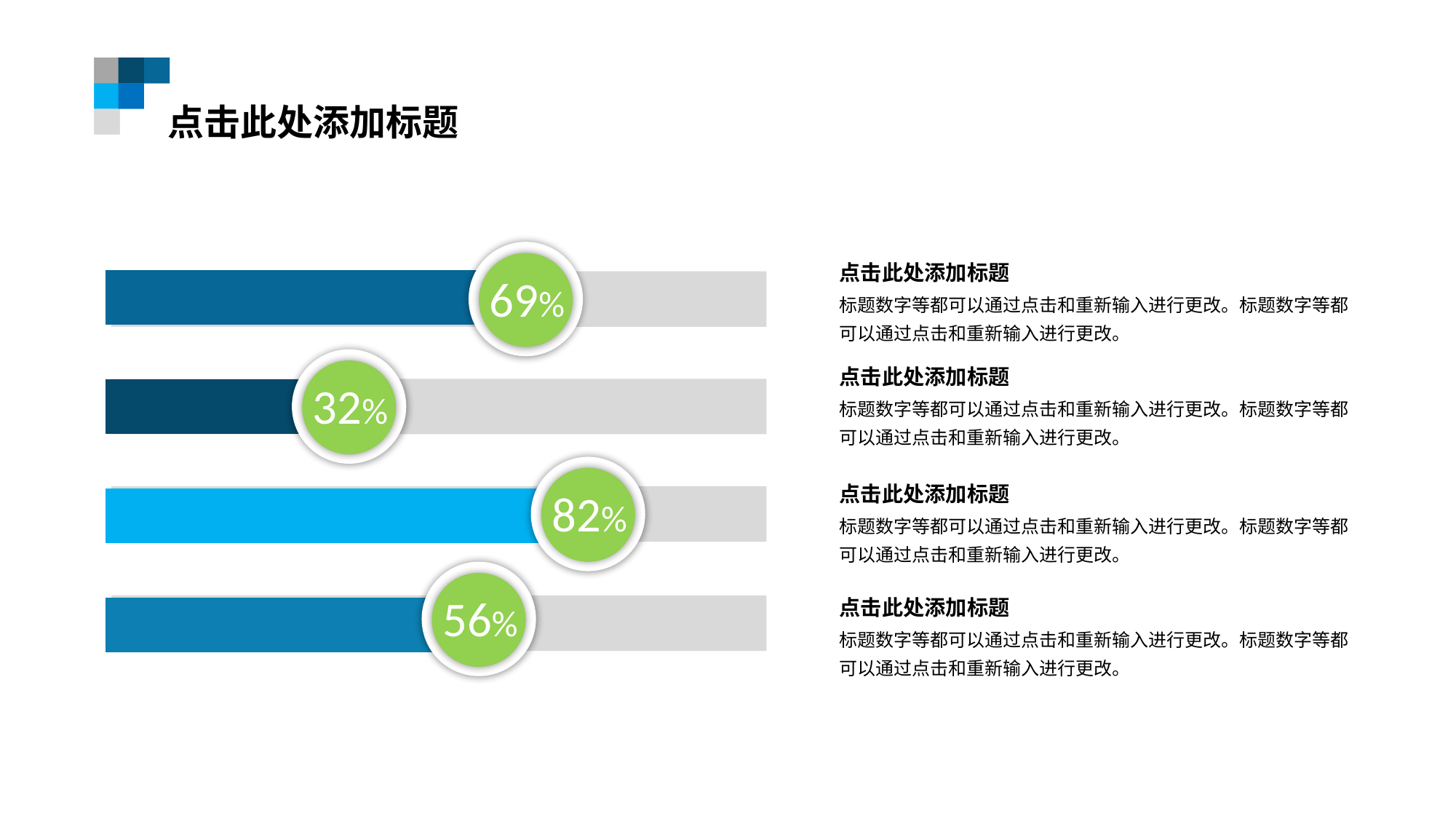

点击此处添加标题

### Chart

| Category | 系列 1 | 系列 2 | 系列 3 | 系列 4 |
|---|---|---|---|---|
| 类别 1 | 3.0 | 4.0 | 2.0 | 3.5 |

69%
点击此处添加标题
标题数字等都可以通过点击和重新输入进行更改。标题数字等都可以通过点击和重新输入进行更改。

32%
点击此处添加标题
标题数字等都可以通过点击和重新输入进行更改。标题数字等都可以通过点击和重新输入进行更改。

82%
点击此处添加标题
标题数字等都可以通过点击和重新输入进行更改。标题数字等都可以通过点击和重新输入进行更改。

56%
点击此处添加标题
标题数字等都可以通过点击和重新输入进行更改。标题数字等都可以通过点击和重新输入进行更改。